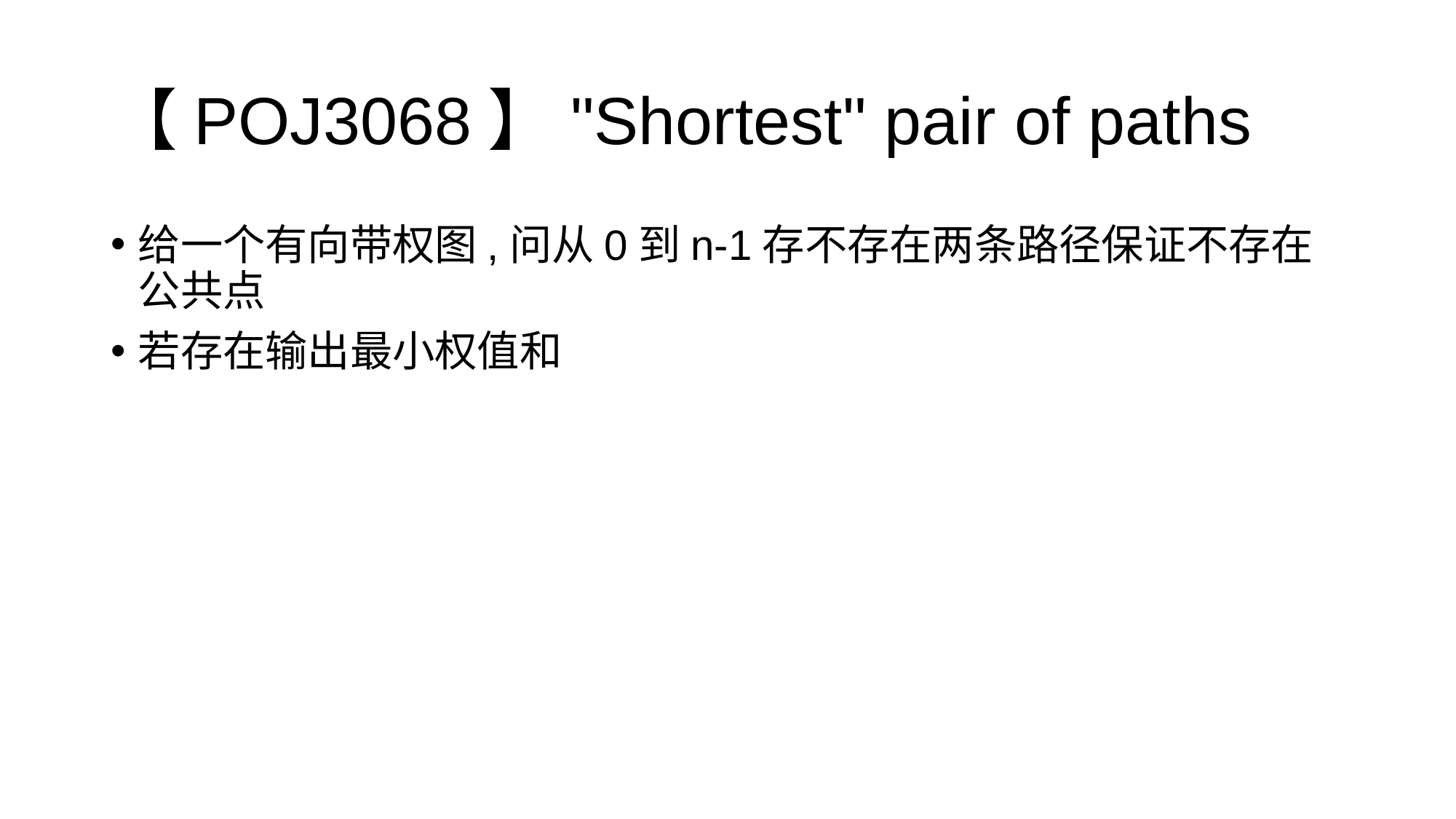

# 【POJ3068】"Shortest" pair of paths
给一个有向带权图,问从0到n-1存不存在两条路径保证不存在公共点
若存在输出最小权值和